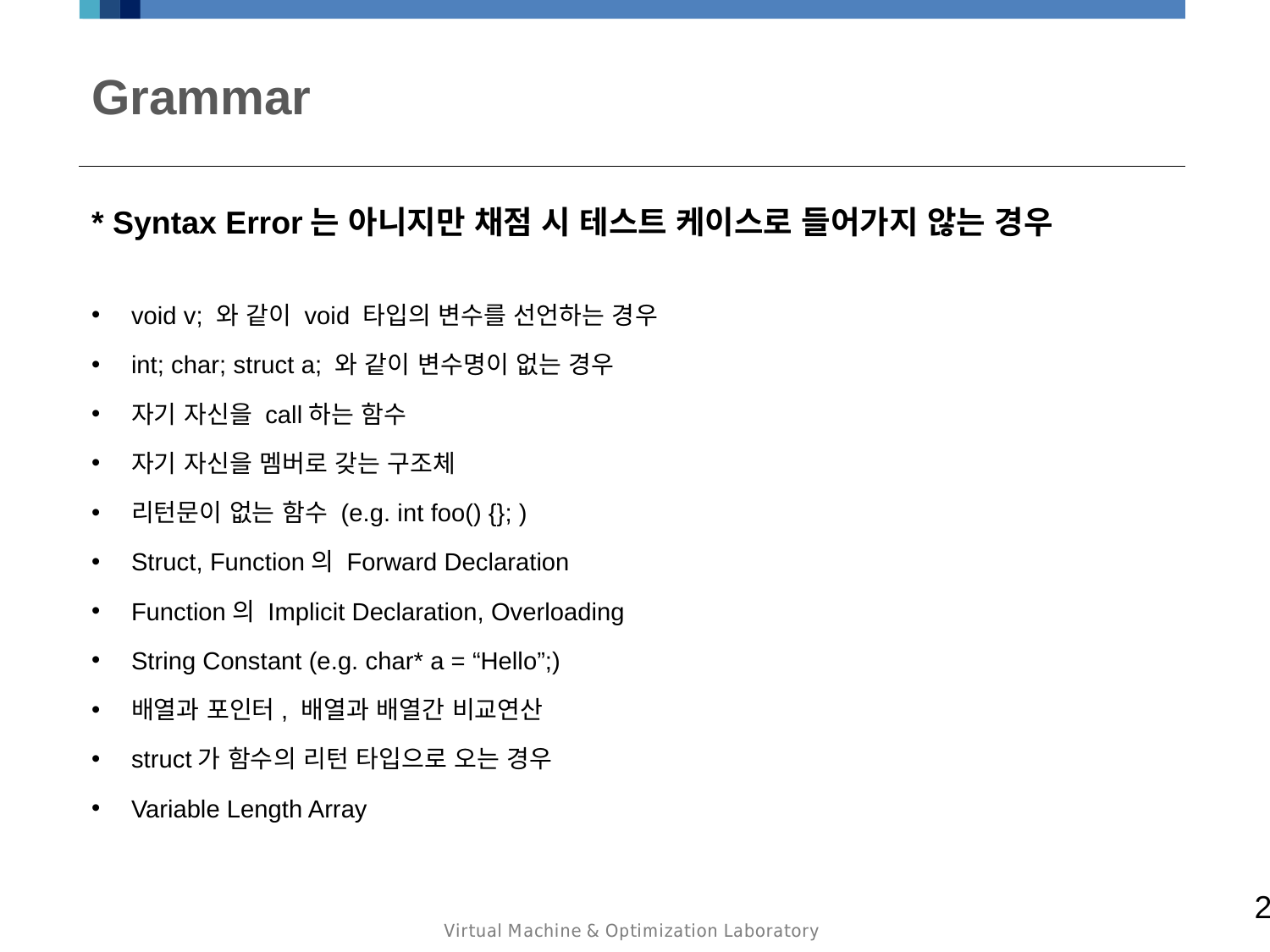

# Grammar
* Syntax Error는 아니지만 채점 시 테스트 케이스로 들어가지 않는 경우

void v; 와 같이 void 타입의 변수를 선언하는 경우
int; char; struct a; 와 같이 변수명이 없는 경우
자기 자신을 call하는 함수
자기 자신을 멤버로 갖는 구조체
리턴문이 없는 함수 (e.g. int foo() {}; )
Struct, Function의 Forward Declaration
Function의 Implicit Declaration, Overloading
String Constant (e.g. char* a = “Hello”;)
배열과 포인터, 배열과 배열간 비교연산
struct가 함수의 리턴 타입으로 오는 경우
Variable Length Array